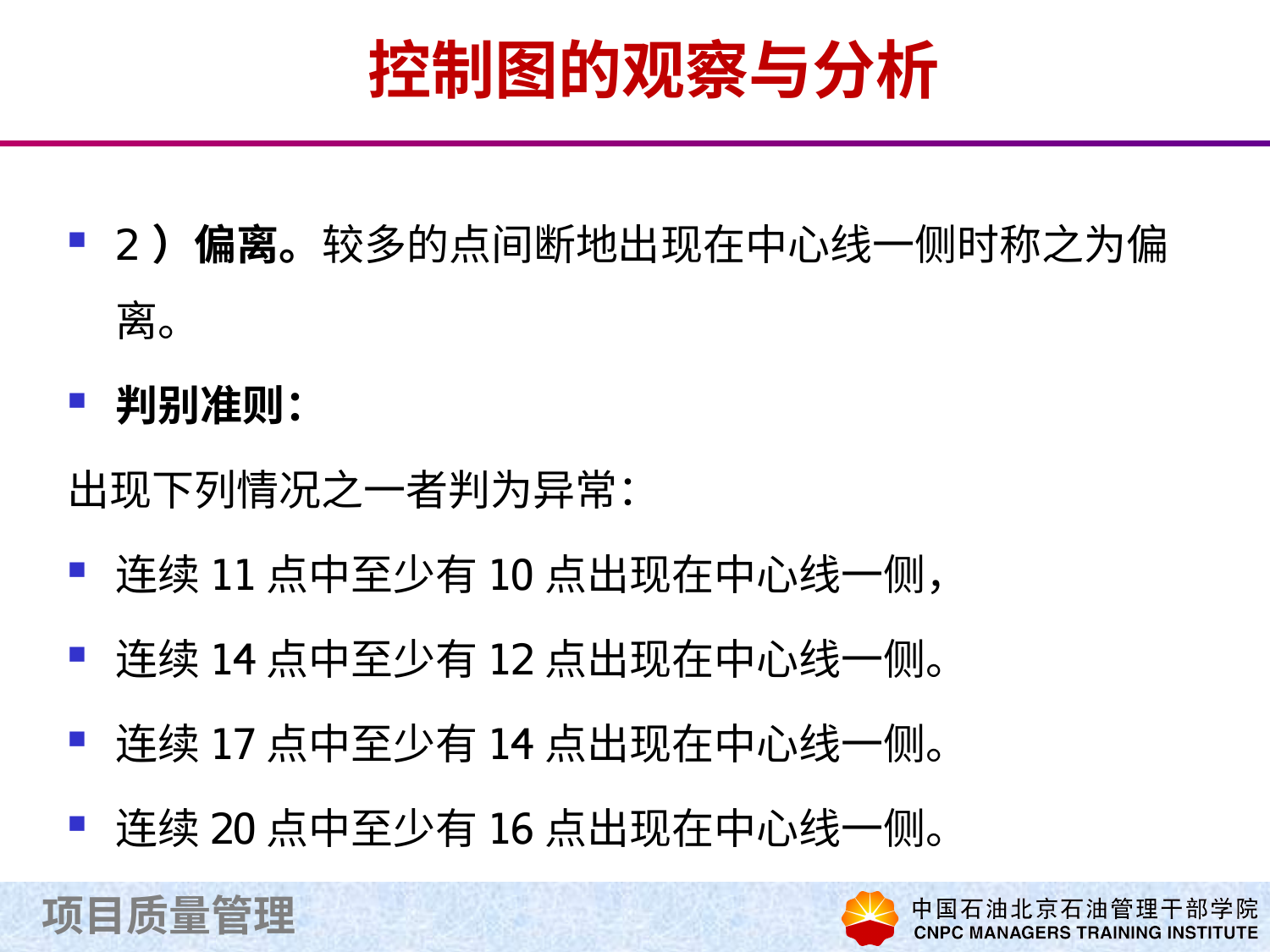

# 控制图的观察与分析
2）偏离。较多的点间断地出现在中心线一侧时称之为偏离。
判别准则：
出现下列情况之一者判为异常：
连续11点中至少有10点出现在中心线一侧，
连续14点中至少有12点出现在中心线一侧。
连续17点中至少有14点出现在中心线一侧。
连续20点中至少有16点出现在中心线一侧。